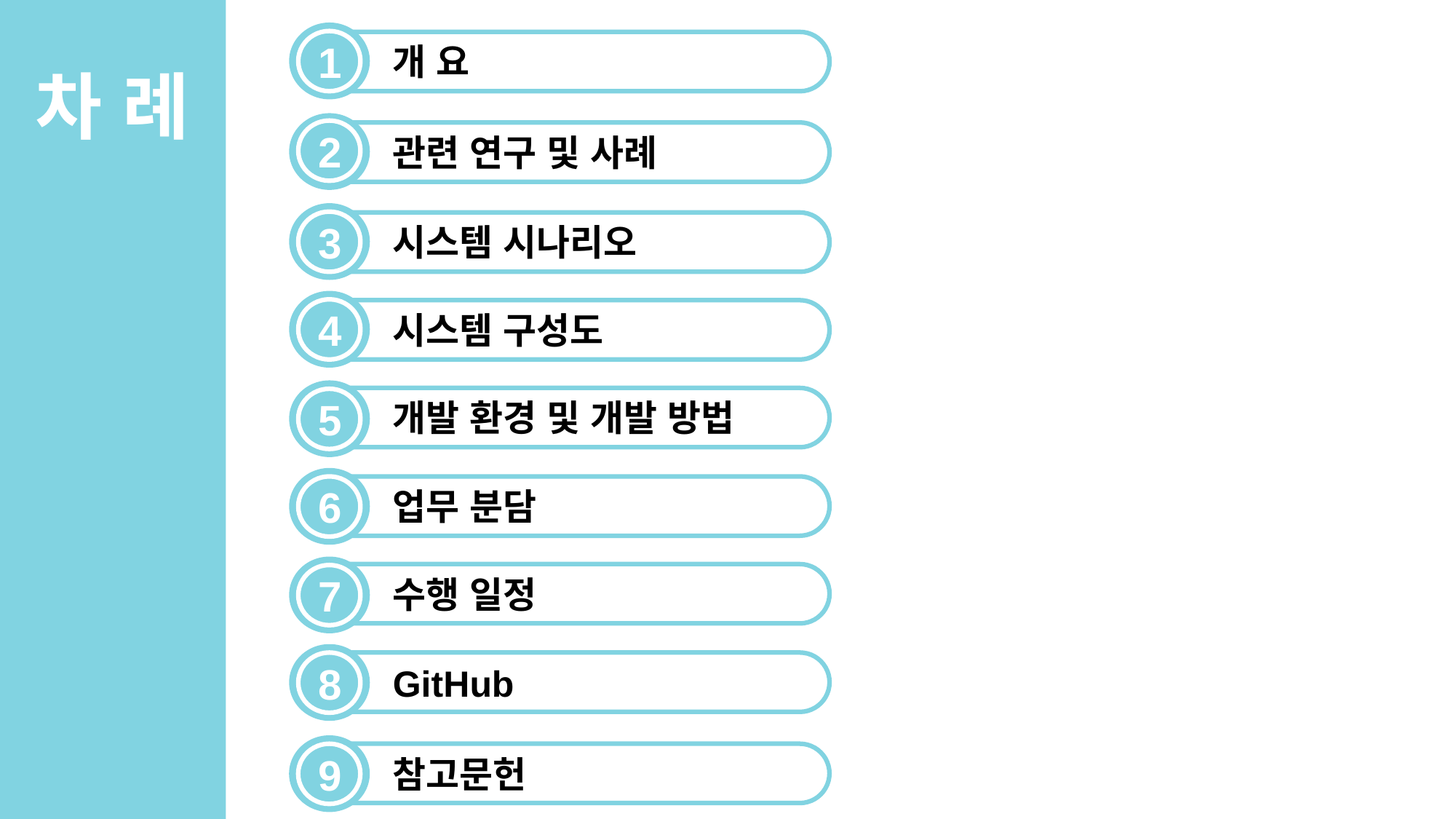

1

개 요
차 례

2

관련 연구 및 사례

3

시스템 시나리오

4

시스템 구성도

5
개발 환경 및 개발 방법

6

업무 분담

7
수행 일정

8

GitHub

9

참고문헌